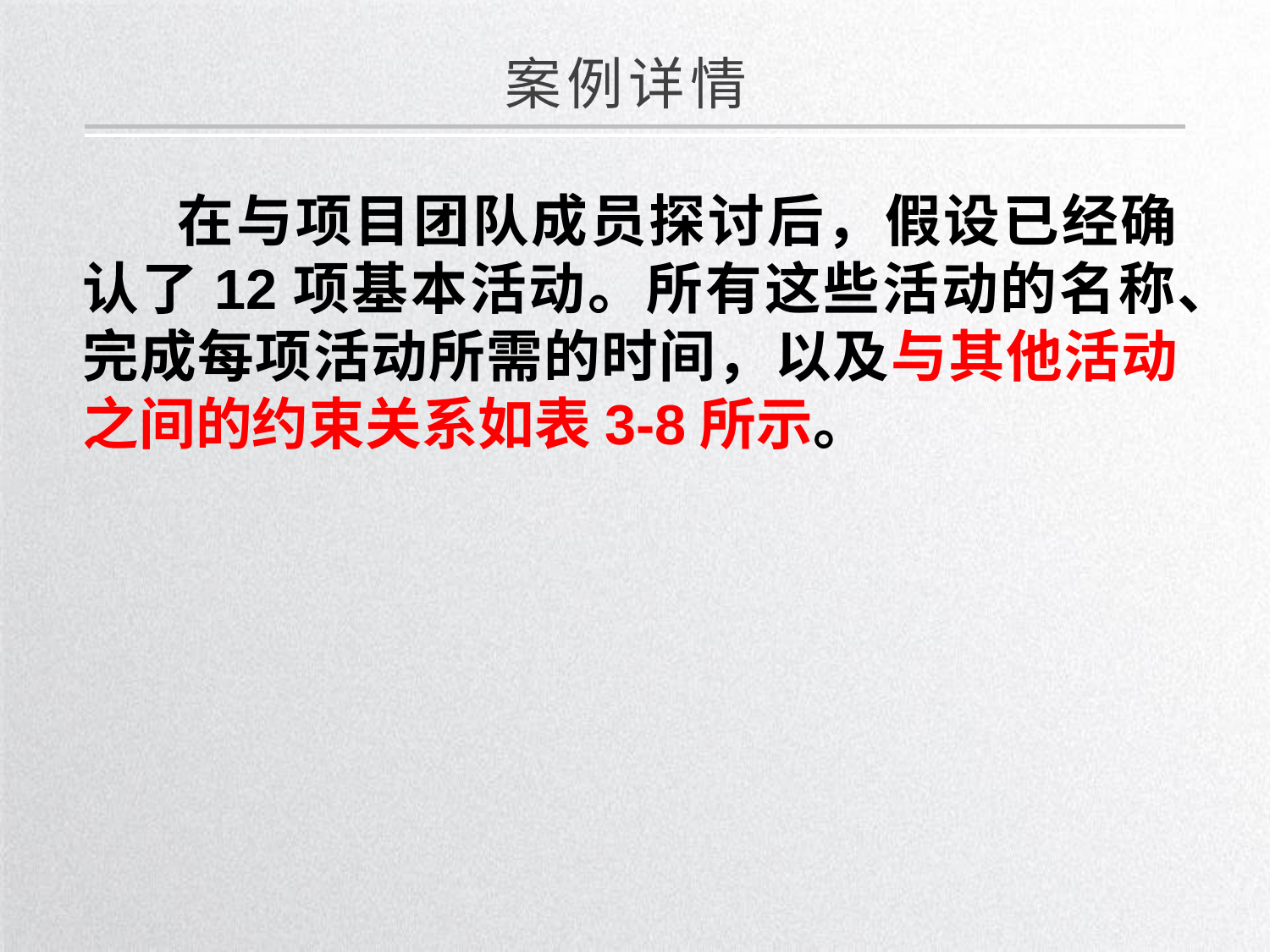

案例详情
 在与项目团队成员探讨后，假设已经确认了12项基本活动。所有这些活动的名称、完成每项活动所需的时间，以及与其他活动之间的约束关系如表3-8所示。